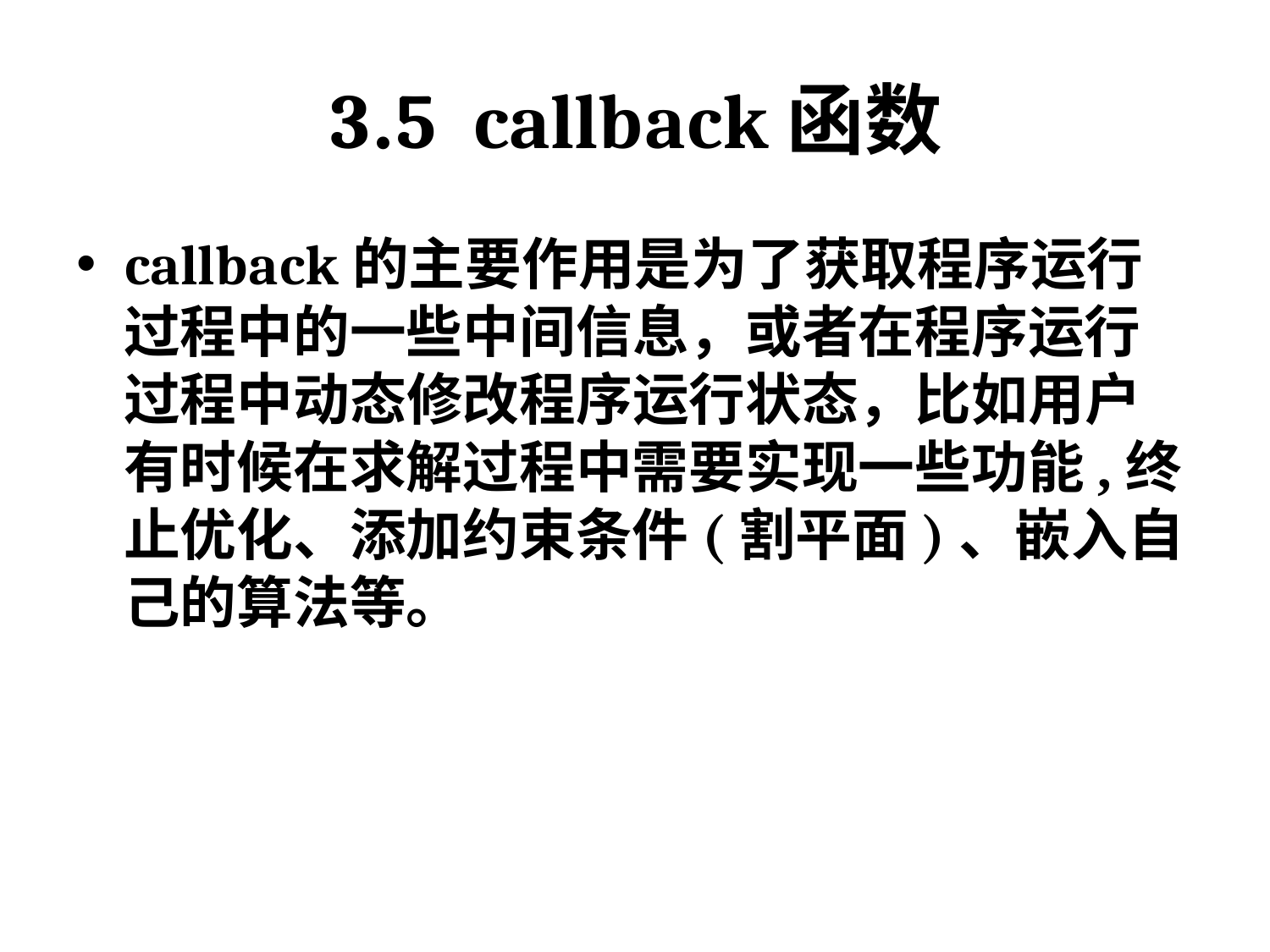

# 3.5  callback函数
callback的主要作用是为了获取程序运行过程中的一些中间信息，或者在程序运行过程中动态修改程序运行状态，比如用户有时候在求解过程中需要实现一些功能,终止优化、添加约束条件(割平面)、嵌入自己的算法等。